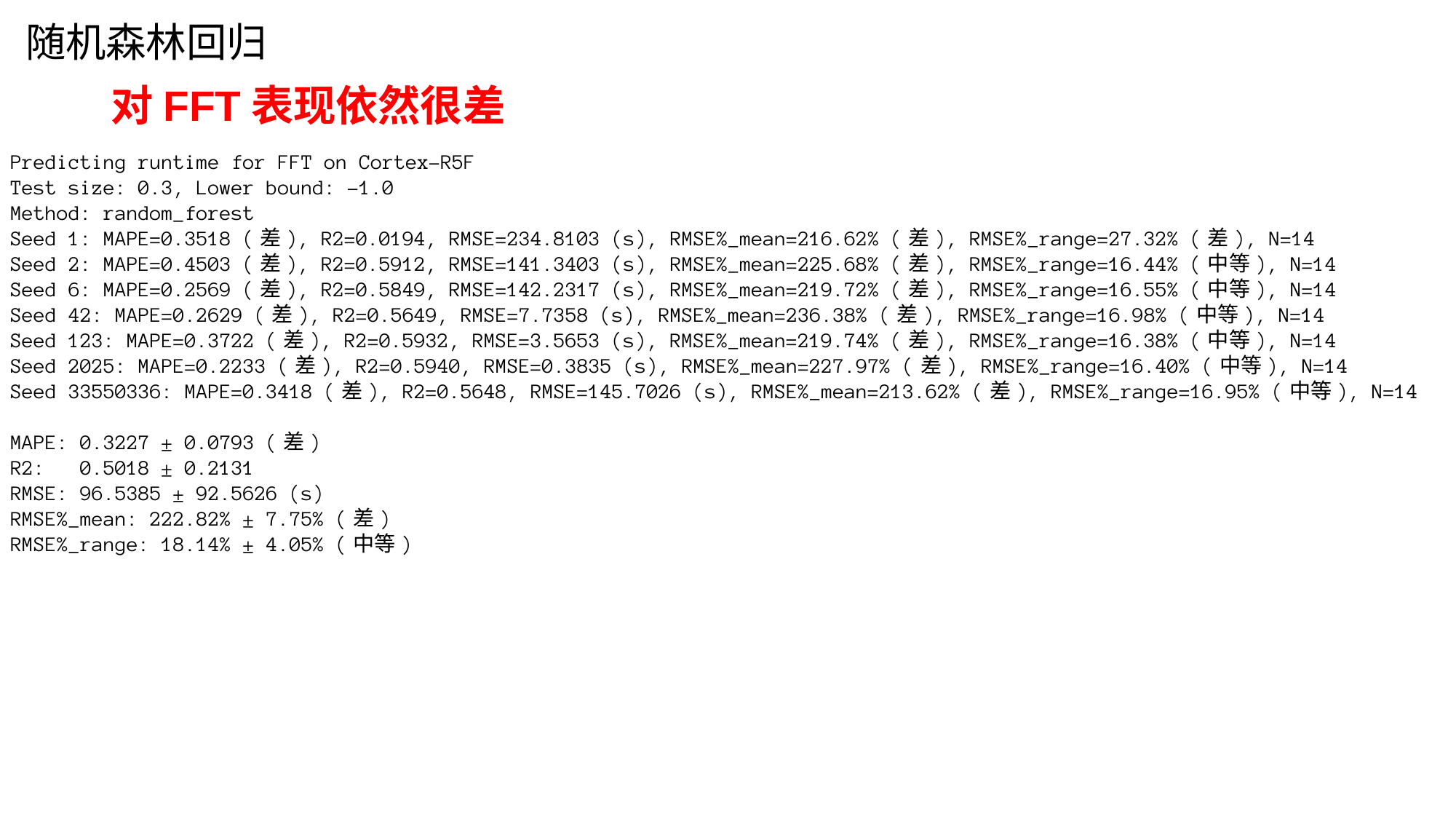

随机森林回归
# 对FFT表现依然很差
Predicting runtime for FFT on Cortex-R5F
Test size: 0.3, Lower bound: -1.0
Method: random_forest
Seed 1: MAPE=0.3518 (差), R2=0.0194, RMSE=234.8103 (s), RMSE%_mean=216.62% (差), RMSE%_range=27.32% (差), N=14
Seed 2: MAPE=0.4503 (差), R2=0.5912, RMSE=141.3403 (s), RMSE%_mean=225.68% (差), RMSE%_range=16.44% (中等), N=14
Seed 6: MAPE=0.2569 (差), R2=0.5849, RMSE=142.2317 (s), RMSE%_mean=219.72% (差), RMSE%_range=16.55% (中等), N=14
Seed 42: MAPE=0.2629 (差), R2=0.5649, RMSE=7.7358 (s), RMSE%_mean=236.38% (差), RMSE%_range=16.98% (中等), N=14
Seed 123: MAPE=0.3722 (差), R2=0.5932, RMSE=3.5653 (s), RMSE%_mean=219.74% (差), RMSE%_range=16.38% (中等), N=14
Seed 2025: MAPE=0.2233 (差), R2=0.5940, RMSE=0.3835 (s), RMSE%_mean=227.97% (差), RMSE%_range=16.40% (中等), N=14
Seed 33550336: MAPE=0.3418 (差), R2=0.5648, RMSE=145.7026 (s), RMSE%_mean=213.62% (差), RMSE%_range=16.95% (中等), N=14

MAPE: 0.3227 ± 0.0793 (差)
R2:   0.5018 ± 0.2131
RMSE: 96.5385 ± 92.5626 (s)
RMSE%_mean: 222.82% ± 7.75% (差)
RMSE%_range: 18.14% ± 4.05% (中等)